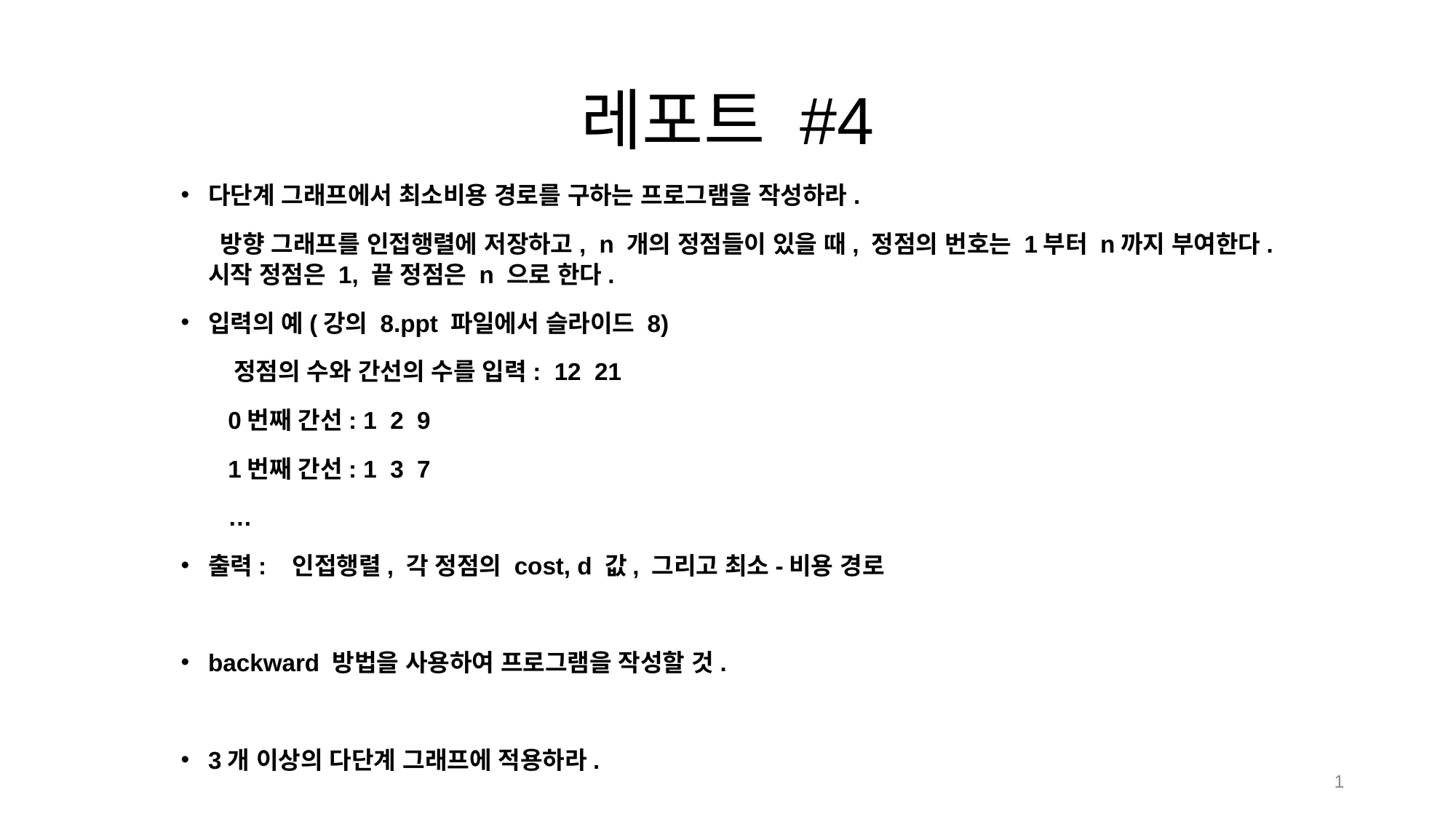

# 레포트 #4
다단계 그래프에서 최소비용 경로를 구하는 프로그램을 작성하라.
     방향 그래프를 인접행렬에 저장하고,  n 개의 정점들이 있을 때, 정점의 번호는 1부터 n까지 부여한다. 시작 정점은 1, 끝 정점은 n 으로 한다.
입력의 예(강의 8.ppt 파일에서 슬라이드 8)
       정점의 수와 간선의 수를 입력:  12  21
       0번째 간선: 1  2  9
       1번째 간선: 1  3  7
       …
출력:   인접행렬, 각 정점의 cost, d 값, 그리고 최소-비용 경로

backward 방법을 사용하여 프로그램을 작성할 것.

3개 이상의 다단계 그래프에 적용하라.
1